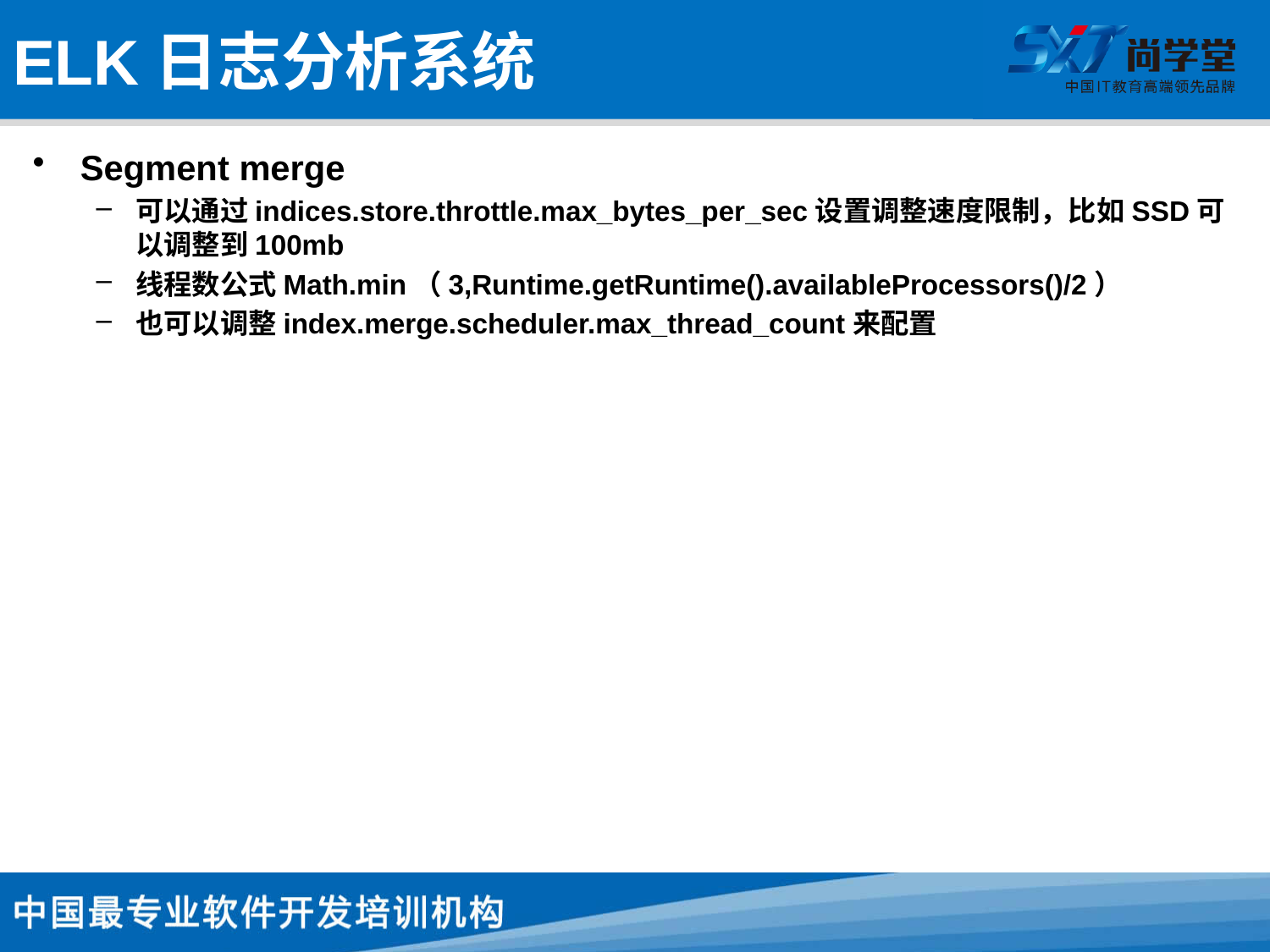

# ELK日志分析系统
Segment merge
可以通过indices.store.throttle.max_bytes_per_sec设置调整速度限制，比如SSD可以调整到100mb
线程数公式Math.min（3,Runtime.getRuntime().availableProcessors()/2）
也可以调整index.merge.scheduler.max_thread_count来配置